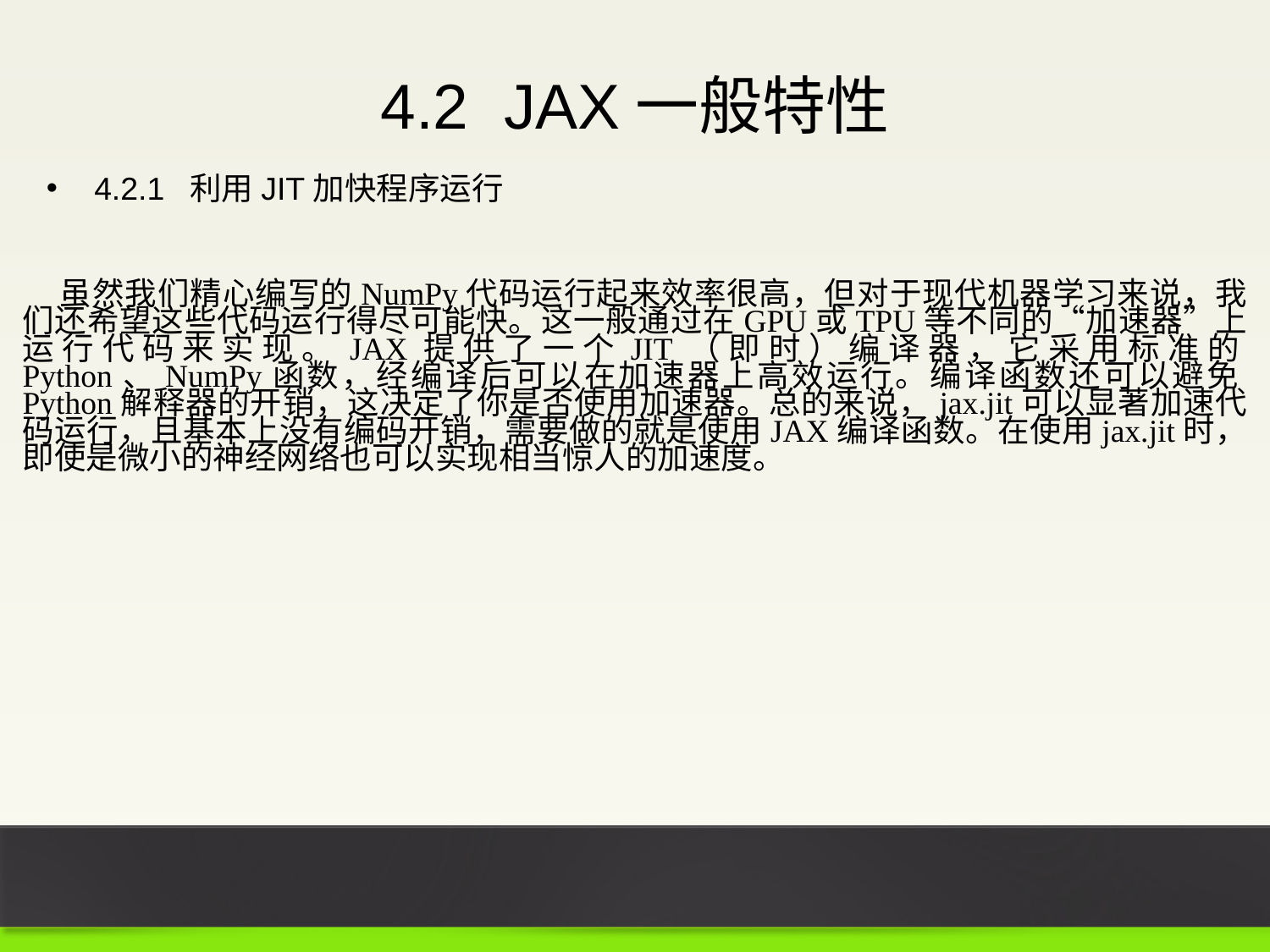

4.2  JAX一般特性
4.2.1  利用JIT加快程序运行
虽然我们精心编写的NumPy代码运行起来效率很高，但对于现代机器学习来说，我们还希望这些代码运行得尽可能快。这一般通过在GPU或TPU等不同的“加速器”上运行代码来实现。JAX提供了一个JIT（即时）编译器，它采用标准的Python、NumPy函数，经编译后可以在加速器上高效运行。编译函数还可以避免Python解释器的开销，这决定了你是否使用加速器。总的来说，jax.jit可以显著加速代码运行，且基本上没有编码开销，需要做的就是使用JAX编译函数。在使用jax.jit时，即使是微小的神经网络也可以实现相当惊人的加速度。